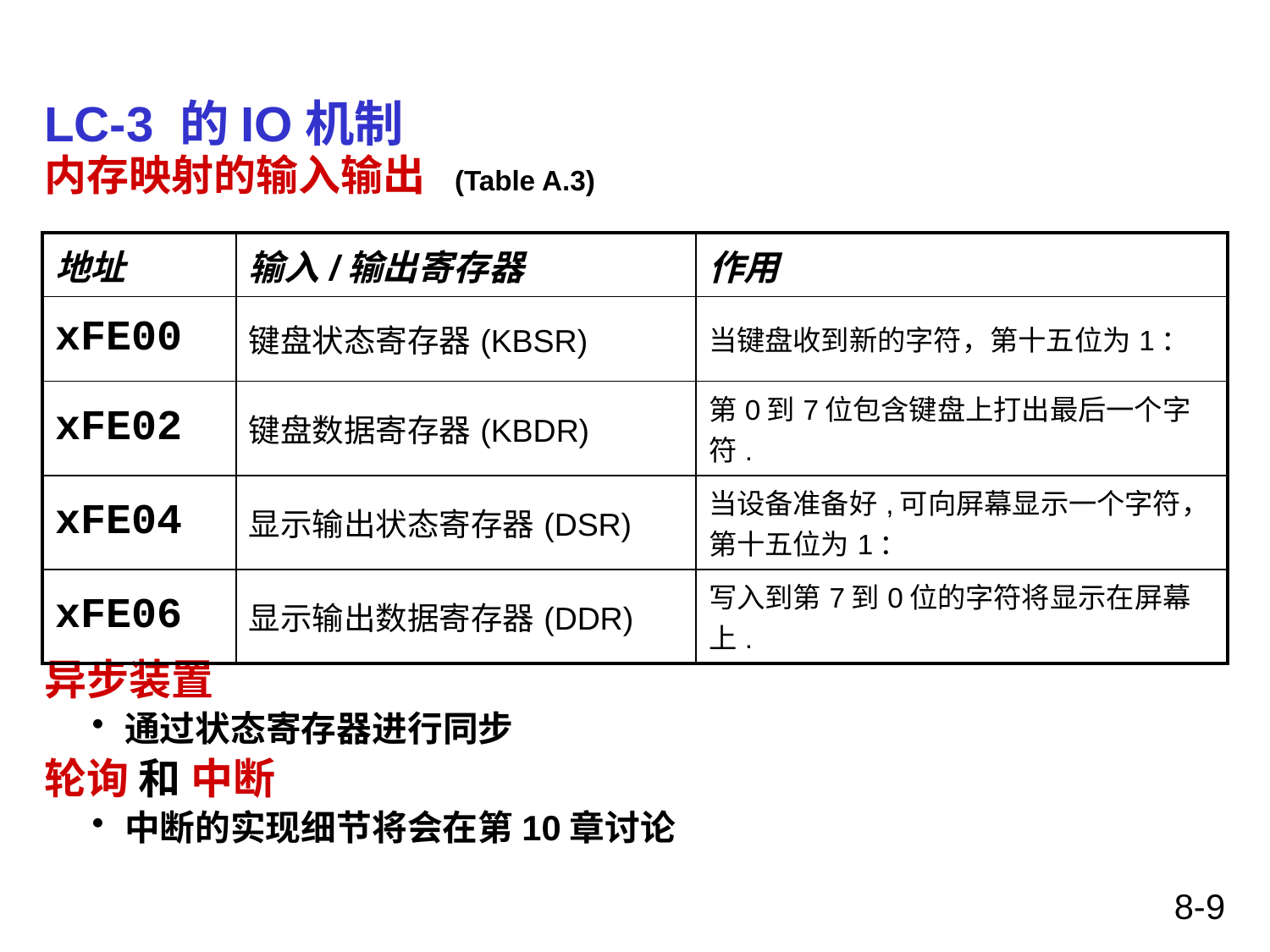

# LC-3 的IO机制
内存映射的输入输出  (Table A.3)

异步装置
通过状态寄存器进行同步
轮询 和 中断
中断的实现细节将会在第10章讨论
| 地址 | 输入/输出寄存器 | 作用 |
| --- | --- | --- |
| xFE00 | 键盘状态寄存器(KBSR) | 当键盘收到新的字符，第十五位为1： |
| xFE02 | 键盘数据寄存器(KBDR) | 第0到7位包含键盘上打出最后一个字符. |
| xFE04 | 显示输出状态寄存器(DSR) | 当设备准备好,可向屏幕显示一个字符，第十五位为1： |
| xFE06 | 显示输出数据寄存器(DDR) | 写入到第7到0位的字符将显示在屏幕上. |
8-9